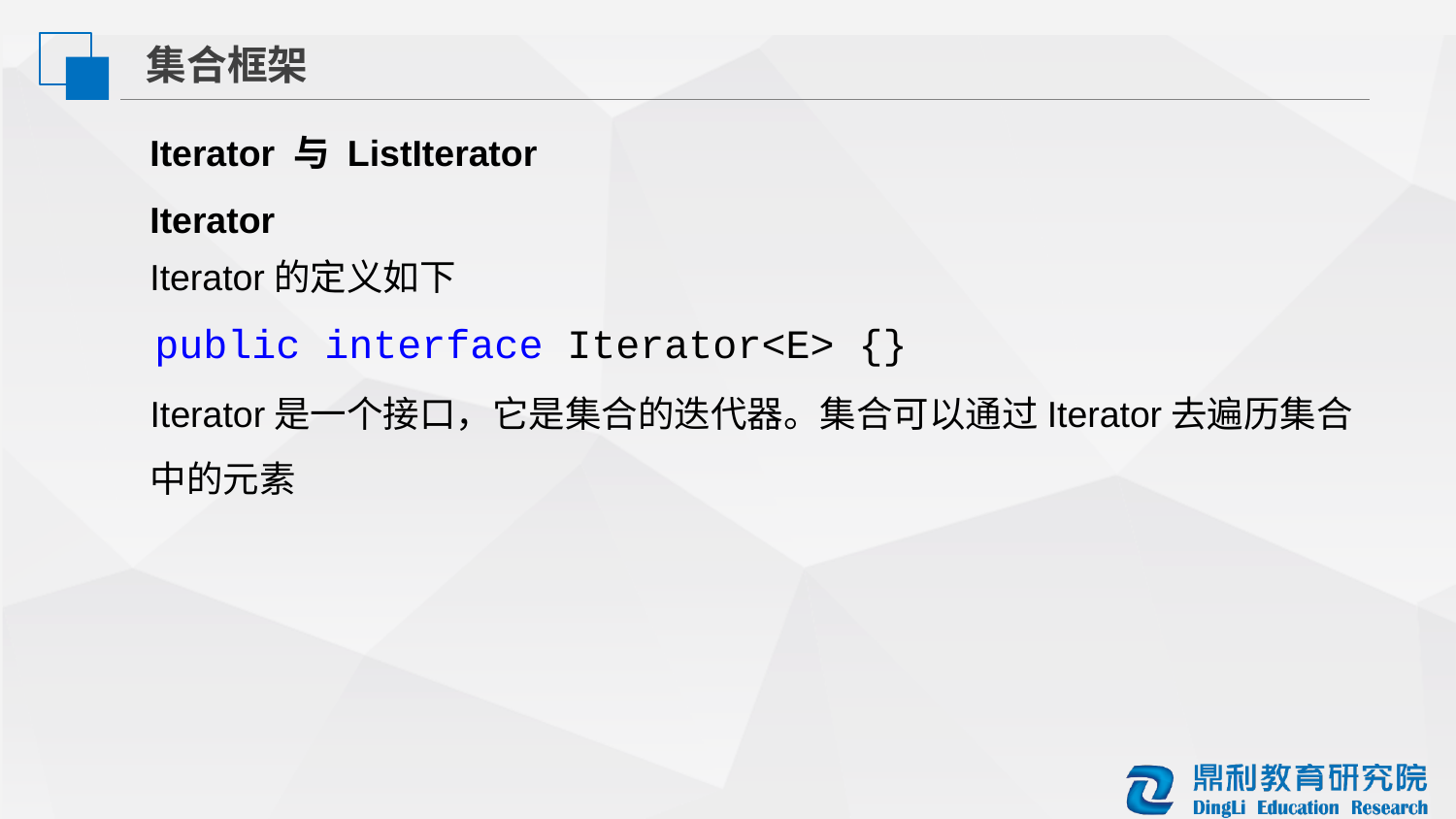

集合框架
Iterator 与 ListIterator
Iterator
Iterator的定义如下
public interface Iterator<E> {}
Iterator是一个接口，它是集合的迭代器。集合可以通过Iterator去遍历集合中的元素